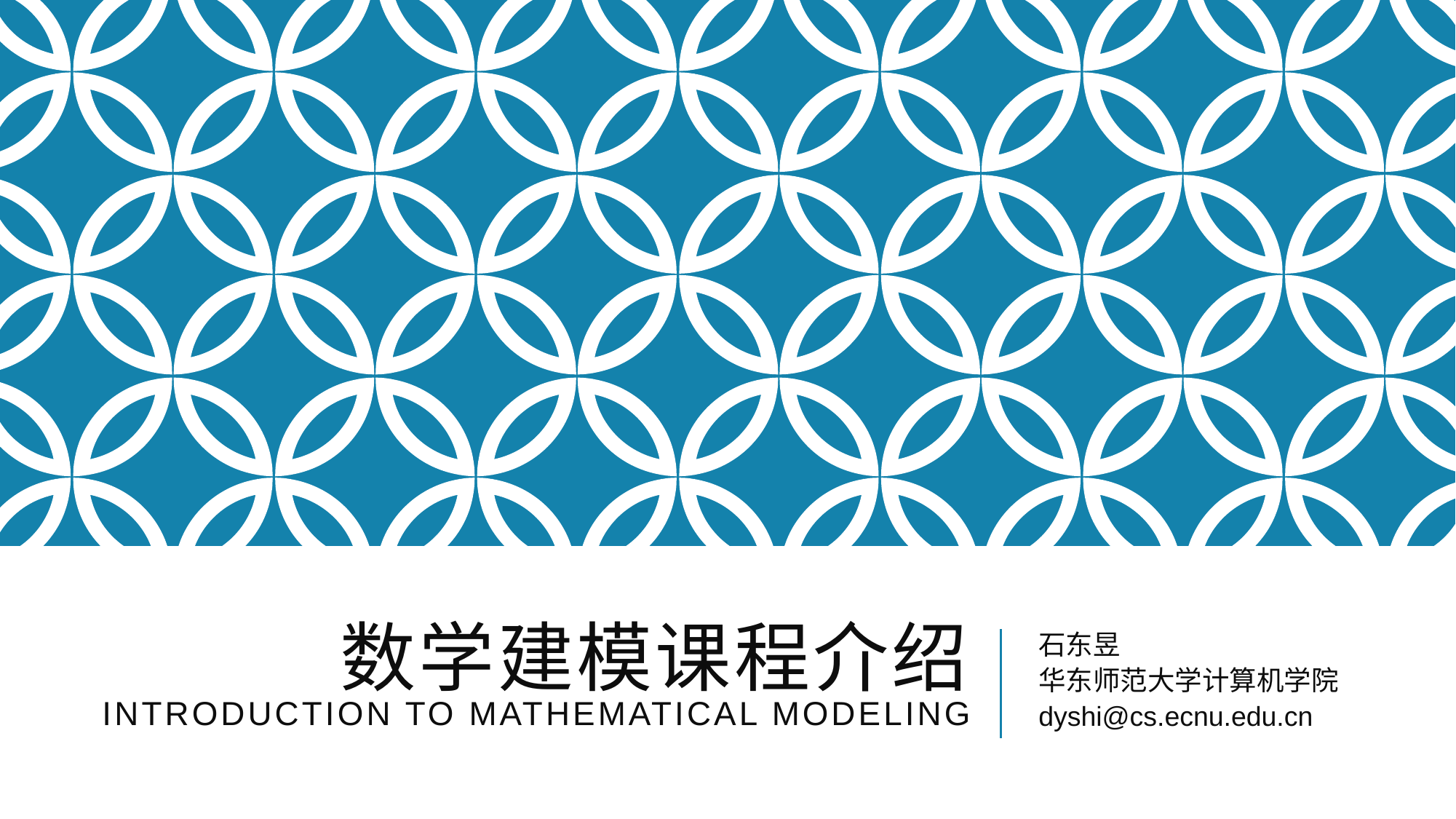

# 数学建模课程介绍 introduction to Mathematical modeling
石东昱
华东师范大学计算机学院
dyshi@cs.ecnu.edu.cn